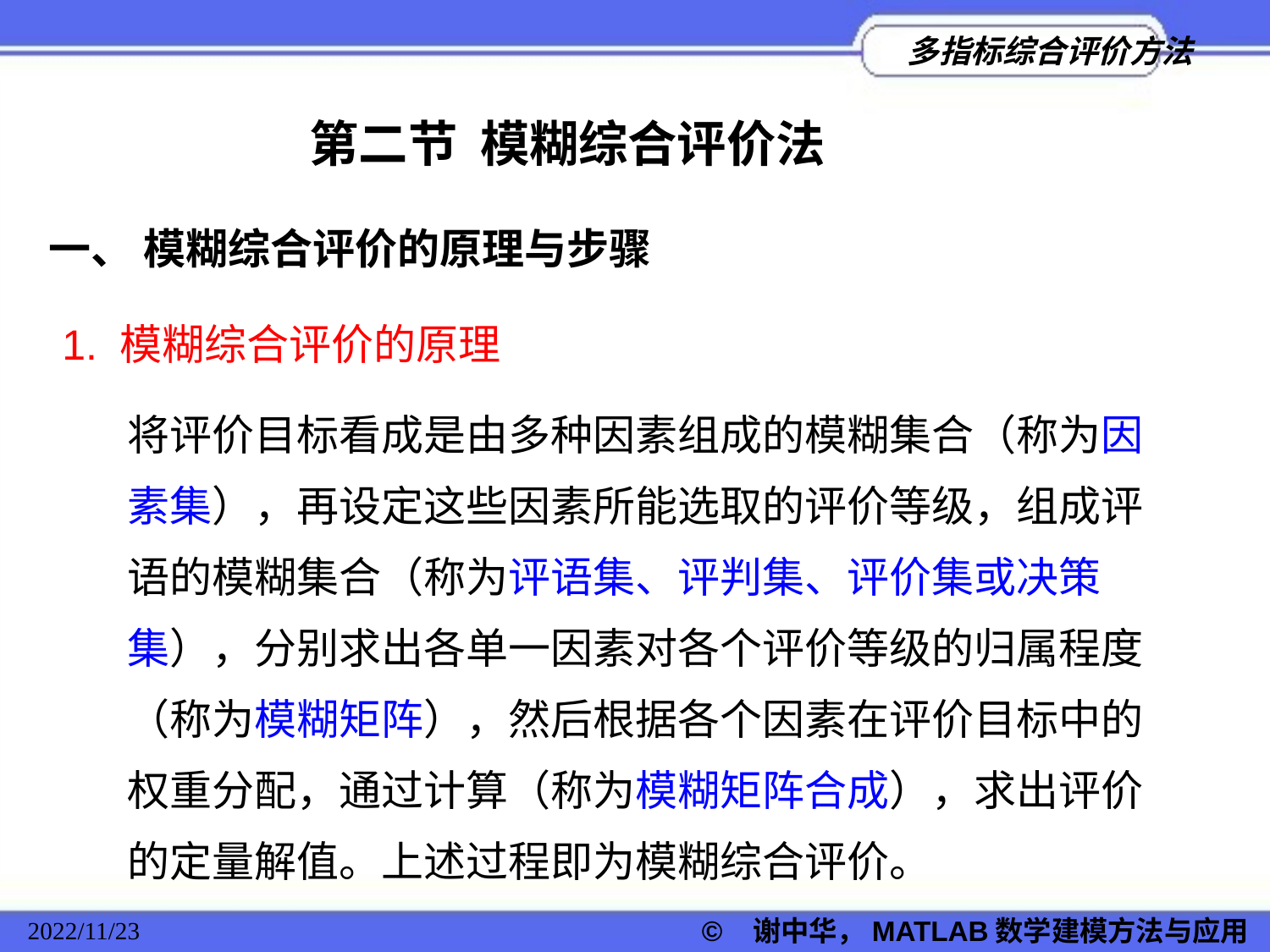

第二节  模糊综合评价法
一、 模糊综合评价的原理与步骤
1. 模糊综合评价的原理
将评价目标看成是由多种因素组成的模糊集合（称为因素集），再设定这些因素所能选取的评价等级，组成评语的模糊集合（称为评语集、评判集、评价集或决策集），分别求出各单一因素对各个评价等级的归属程度（称为模糊矩阵），然后根据各个因素在评价目标中的权重分配，通过计算（称为模糊矩阵合成），求出评价的定量解值。上述过程即为模糊综合评价。
2022/11/23
©   谢中华，MATLAB数学建模方法与应用